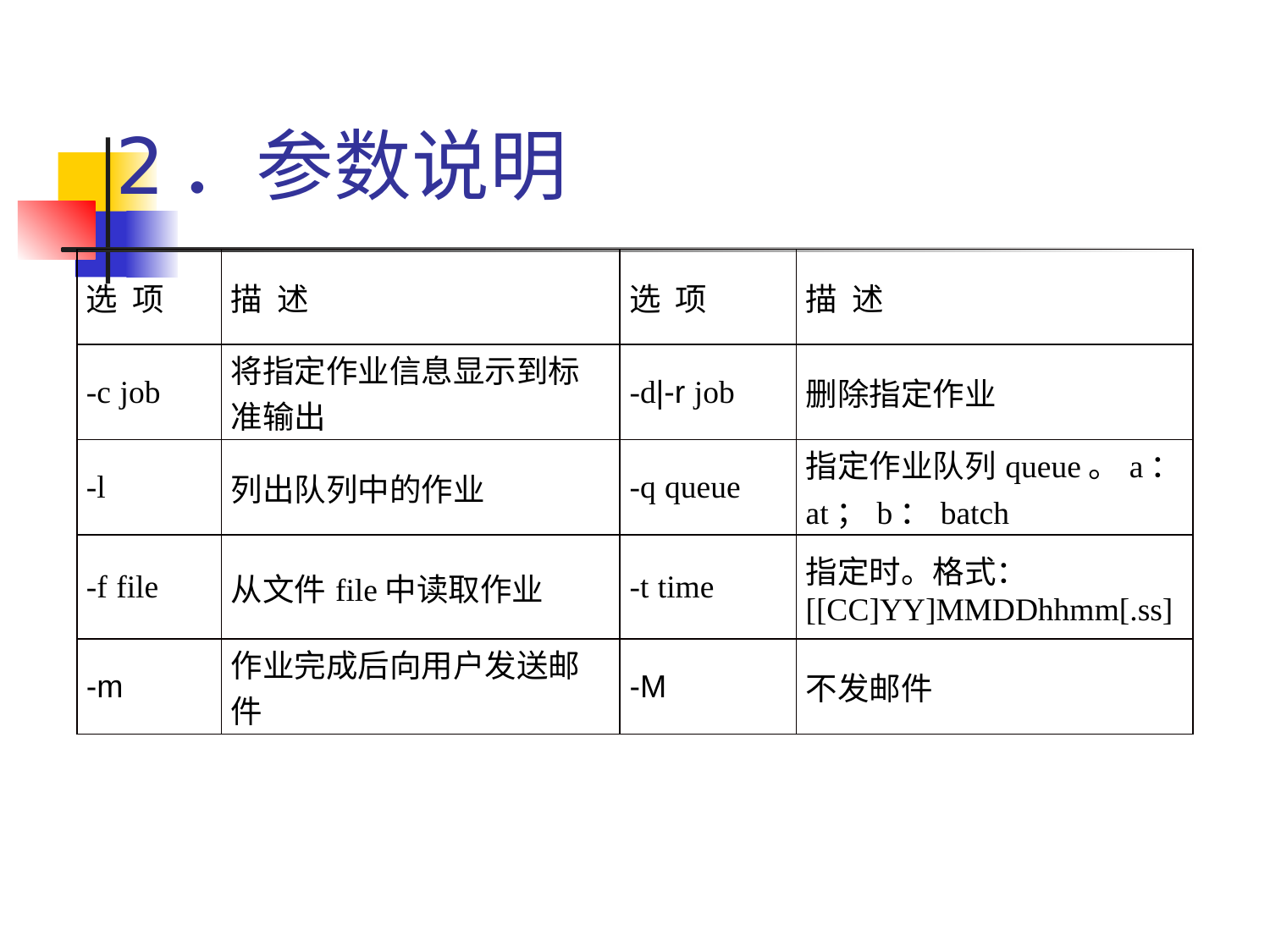

# 2．参数说明
| 选 项 | 描 述 | 选 项 | 描 述 |
| --- | --- | --- | --- |
| -c job | 将指定作业信息显示到标准输出 | -d|-r job | 删除指定作业 |
| -l | 列出队列中的作业 | -q queue | 指定作业队列queue。a：at；b：batch |
| -f file | 从文件file中读取作业 | -t time | 指定时。格式：[[CC]YY]MMDDhhmm[.ss] |
| -m | 作业完成后向用户发送邮件 | -M | 不发邮件 |